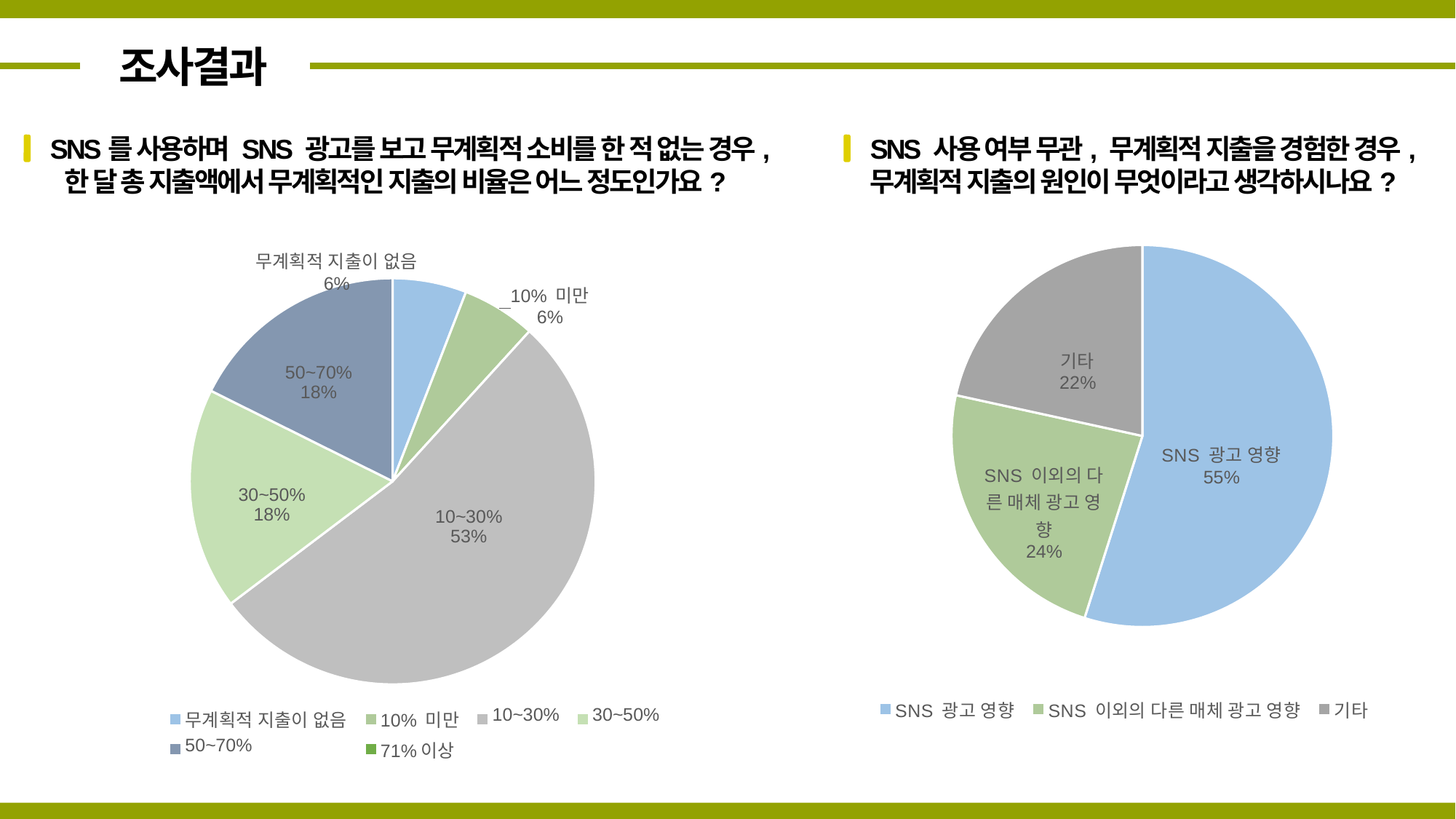

조사결과

### Chart:

| Category |       |
|---|---|
| SNS 광고 영향 | 28.0 |
| SNS 이외의 다른 매체 광고 영향 | 12.0 |
| 기타 | 11.0 |
SNS를 사용하며 SNS 광고를 보고 무계획적 소비를 한 적 없는 경우,
 한 달 총 지출액에서 무계획적인 지출의 비율은 어느 정도인가요?

### Chart:

| Category |       |
|---|---|
| 무계획적 지출이 없음 | 1.0 |
| 10% 미만 | 1.0 |
| 10~30% | 9.0 |
| 30~50% | 3.0 |
| 50~70% | 3.0 |
| 71%이상 | 0.0 |
SNS 사용 여부 무관, 무계획적 지출을 경험한 경우,
무계획적 지출의 원인이 무엇이라고 생각하시나요?